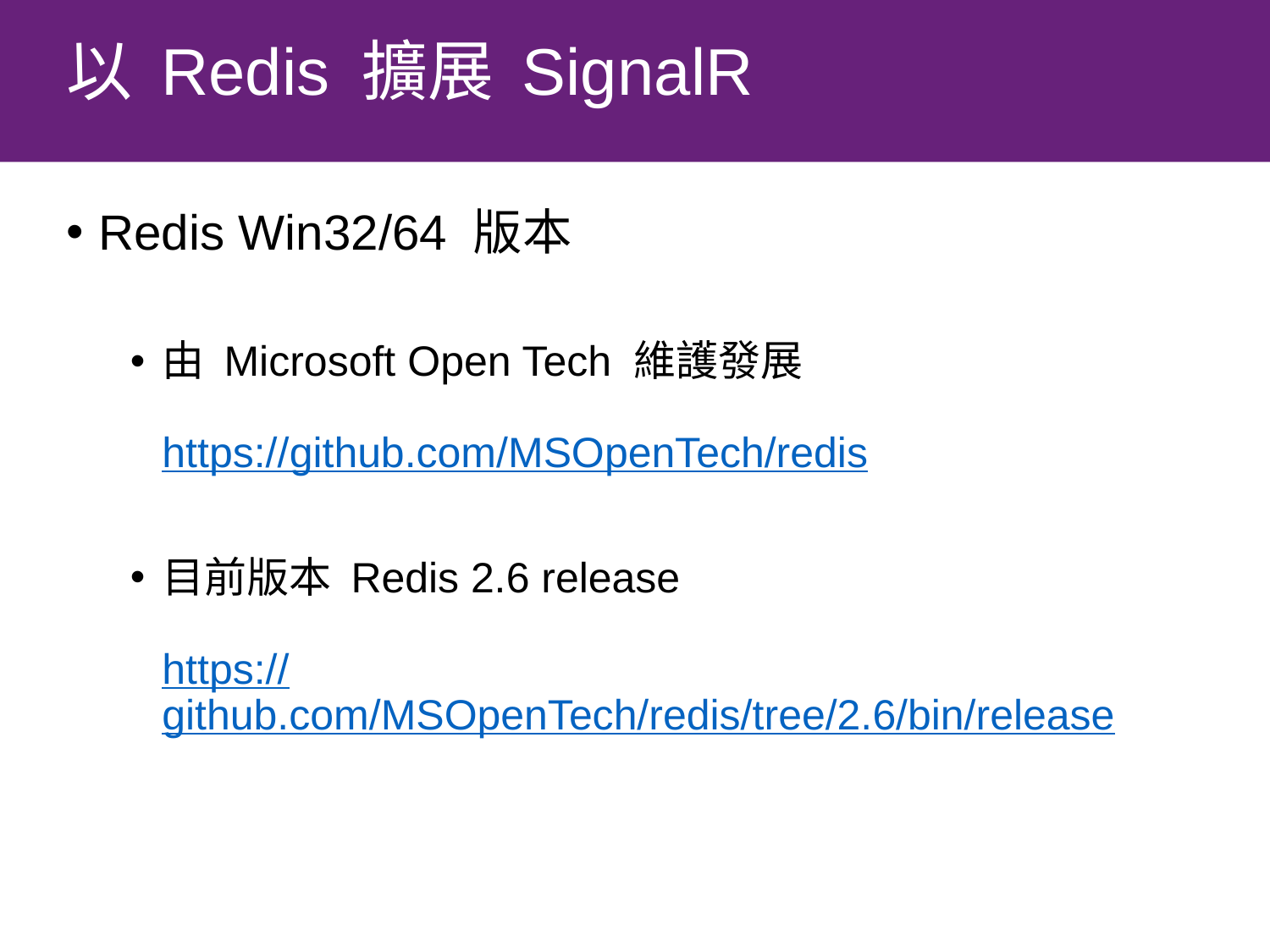

# 以 Redis 擴展 SignalR
Redis Win32/64 版本

由 Microsoft Open Tech 維護發展
https://github.com/MSOpenTech/redis

目前版本 Redis 2.6 release
https://github.com/MSOpenTech/redis/tree/2.6/bin/release